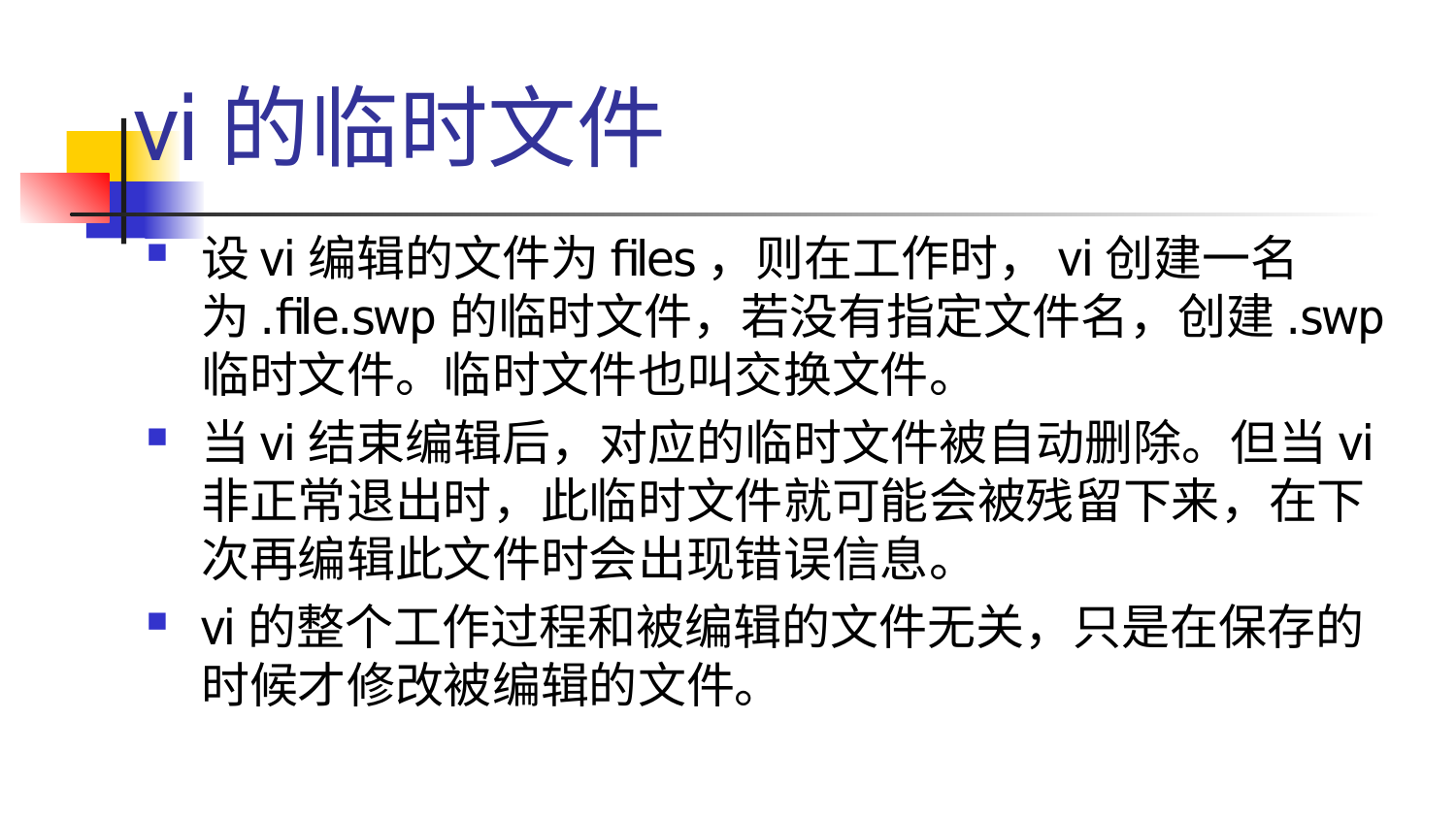

# vi的临时文件
设vi编辑的文件为files，则在工作时，vi创建一名为.file.swp的临时文件，若没有指定文件名，创建.swp临时文件。临时文件也叫交换文件。
当vi结束编辑后，对应的临时文件被自动删除。但当vi非正常退出时，此临时文件就可能会被残留下来，在下次再编辑此文件时会出现错误信息。
vi的整个工作过程和被编辑的文件无关，只是在保存的时候才修改被编辑的文件。